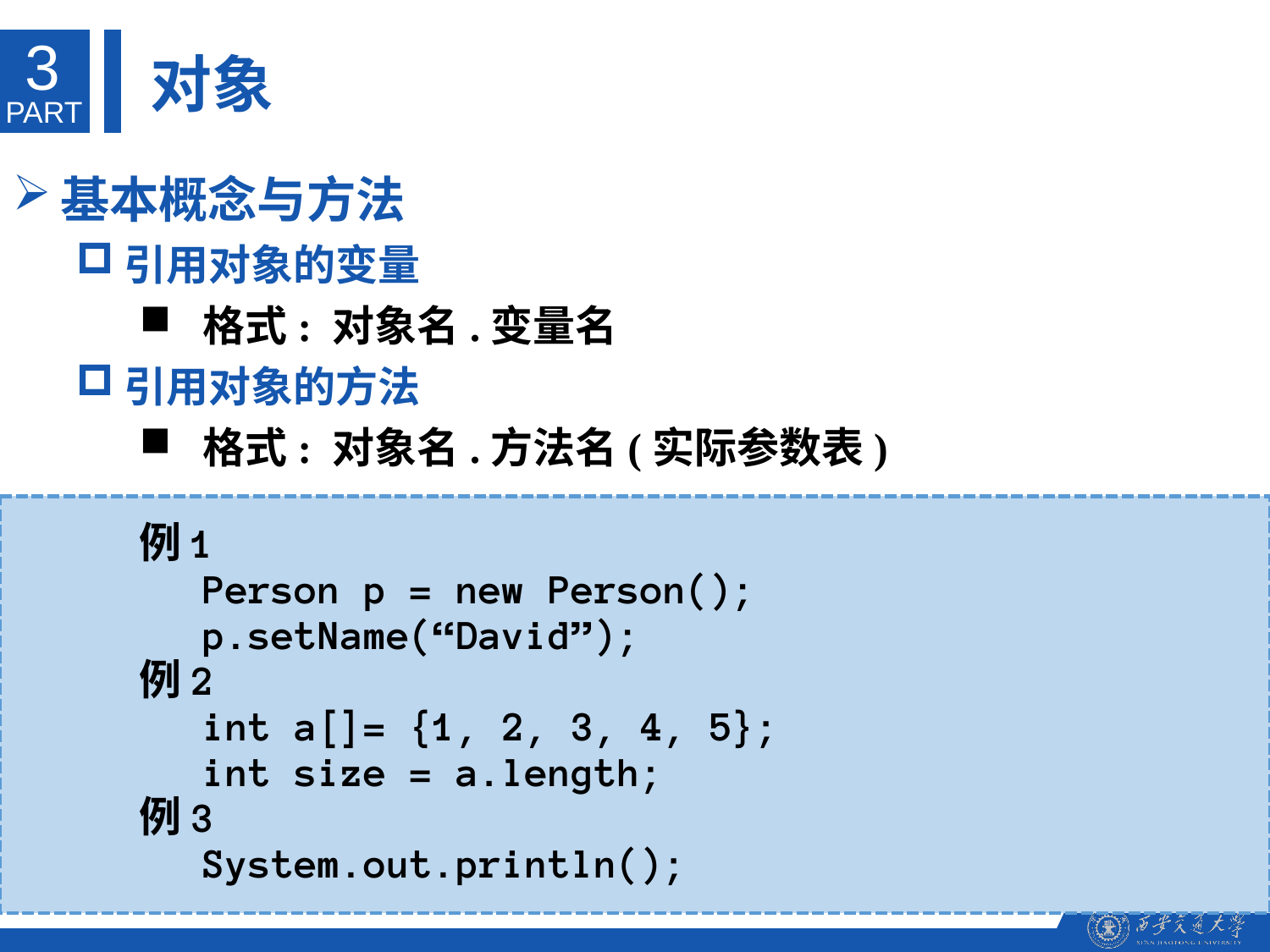

3
对象
PART
基本概念与方法
引用对象的变量
格式: 对象名.变量名
引用对象的方法
格式: 对象名.方法名(实际参数表)

例1
Person p = new Person();
p.setName(“David”);
例2
int a[]= {1, 2, 3, 4, 5};
int size = a.length;
例3
System.out.println();